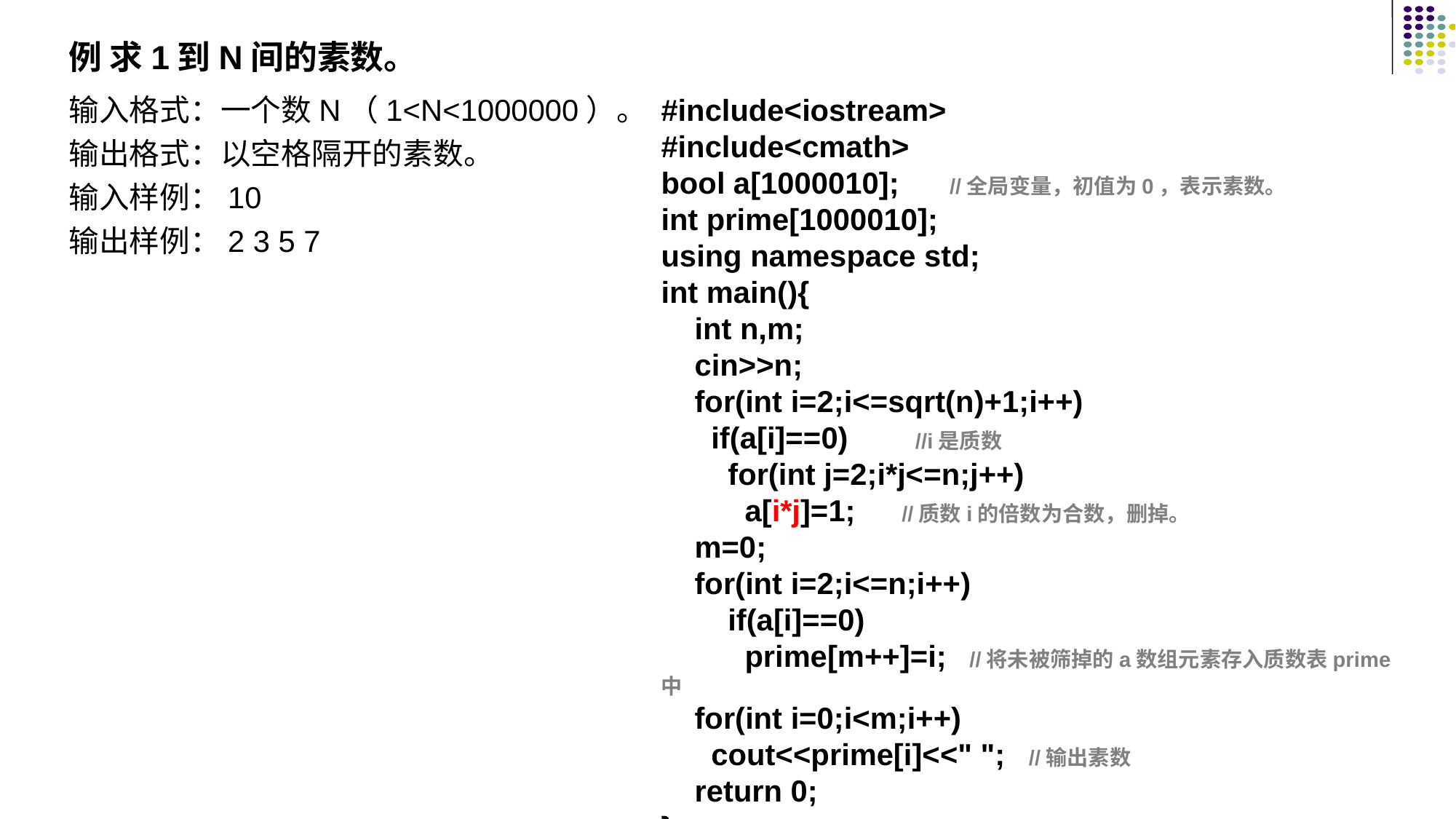

例 求1到N间的素数。
输入格式：一个数N（1<N<1000000）。
输出格式：以空格隔开的素数。
输入样例：10
输出样例：2 3 5 7
#include<iostream>
#include<cmath>
bool a[1000010];      //全局变量，初值为0，表示素数。
int prime[1000010];
using namespace std;
int main(){
    int n,m;
    cin>>n;
    for(int i=2;i<=sqrt(n)+1;i++)
      if(a[i]==0)        //i是质数
        for(int j=2;i*j<=n;j++)
          a[i*j]=1;      //质数i的倍数为合数，删掉。
    m=0;
    for(int i=2;i<=n;i++)
        if(a[i]==0)
          prime[m++]=i;   //将未被筛掉的a数组元素存入质数表prime中
    for(int i=0;i<m;i++)
      cout<<prime[i]<<" ";   //输出素数
    return 0;
}